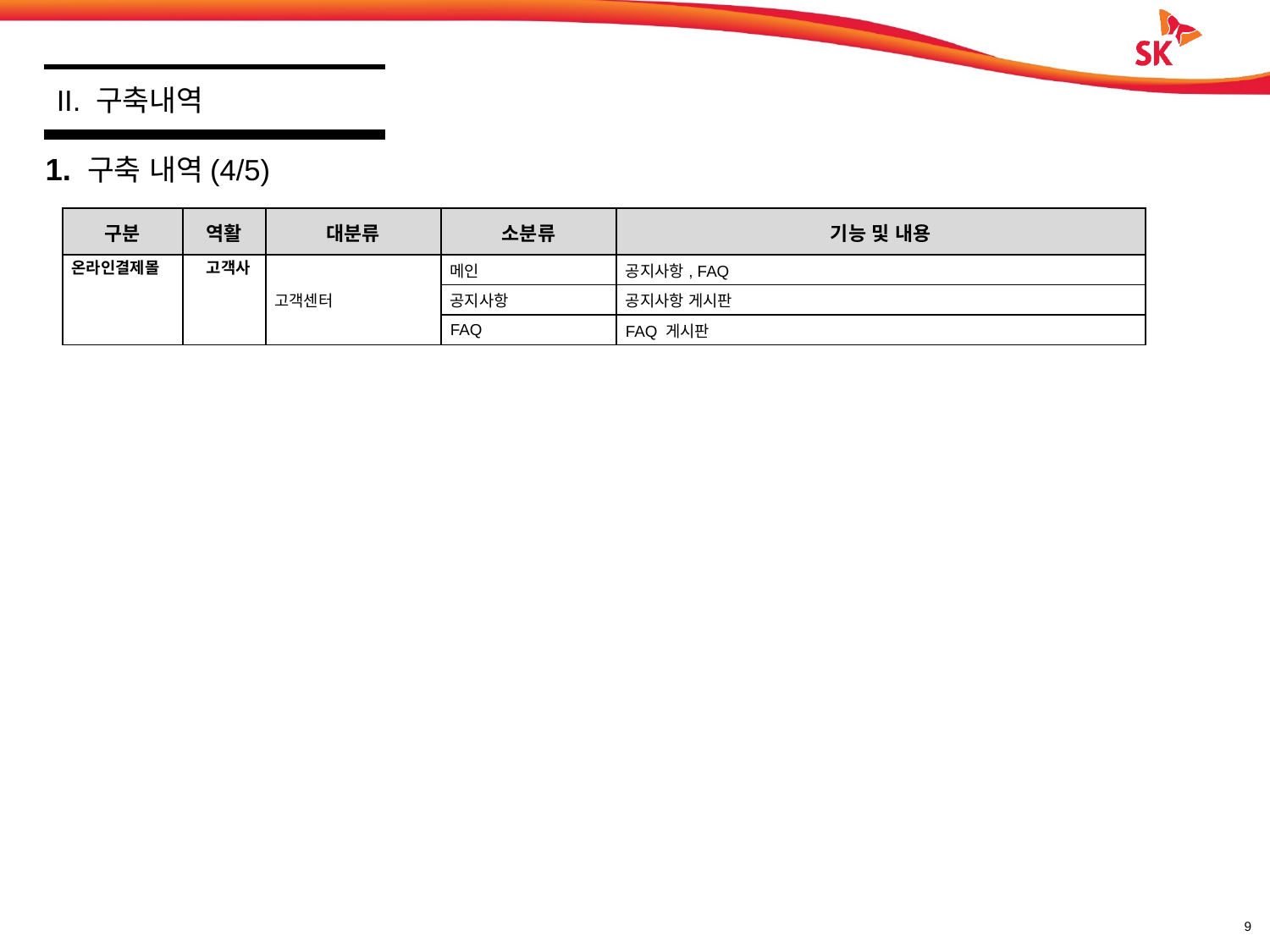

II. 구축내역
1. 구축 내역(4/5)
| 구분 | 역활 | 대분류 | 소분류 | 기능 및 내용 |
| --- | --- | --- | --- | --- |
| 온라인결제몰 | 고객사 | 고객센터 | 메인 | 공지사항, FAQ |
|  |  |  | 공지사항 | 공지사항 게시판 |
|  |  |  | FAQ | FAQ 게시판 |